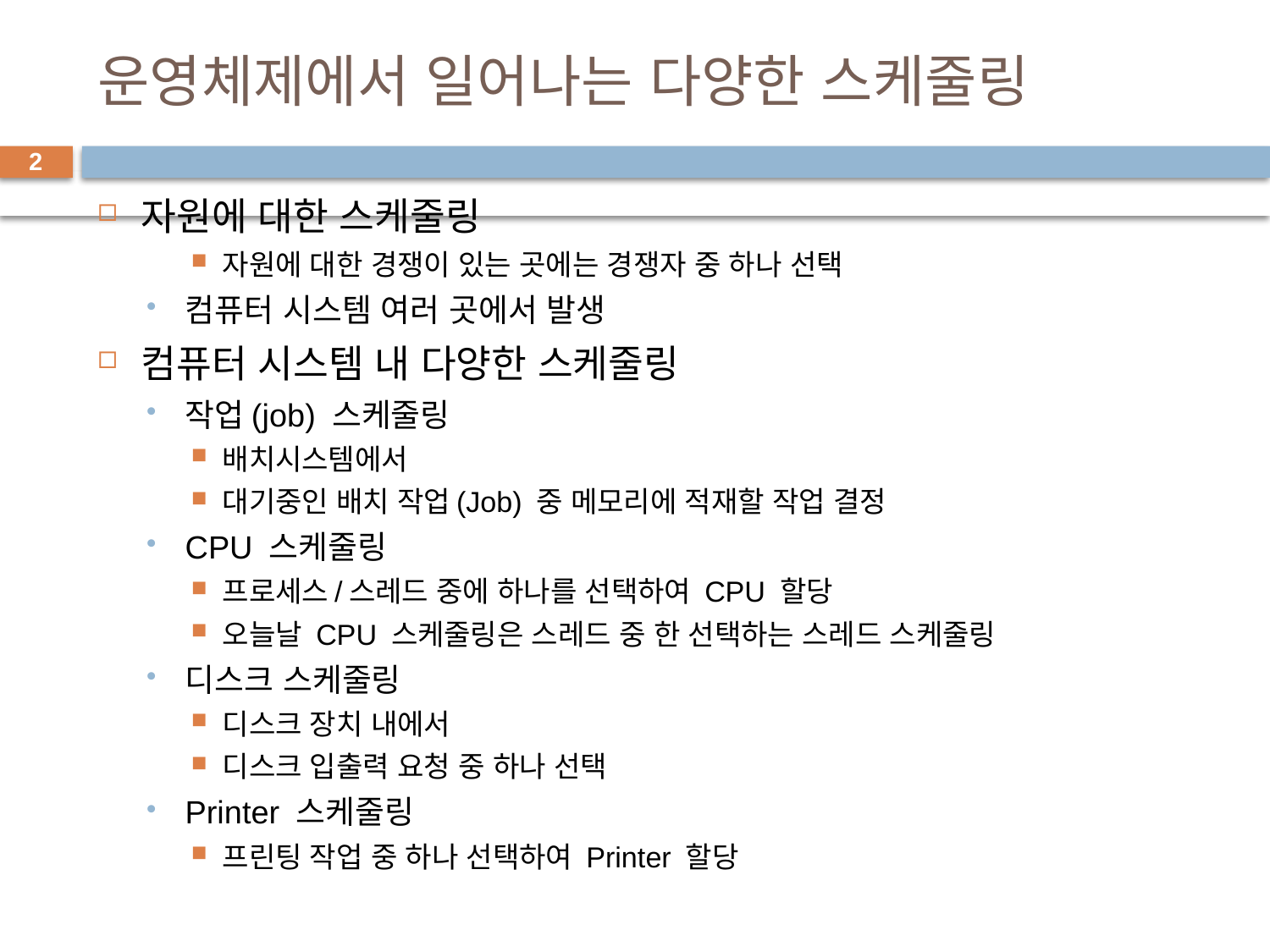

# 운영체제에서 일어나는 다양한 스케줄링
2
자원에 대한 스케줄링
자원에 대한 경쟁이 있는 곳에는 경쟁자 중 하나 선택
컴퓨터 시스템 여러 곳에서 발생
컴퓨터 시스템 내 다양한 스케줄링
작업(job) 스케줄링
배치시스템에서
대기중인 배치 작업(Job) 중 메모리에 적재할 작업 결정
CPU 스케줄링
프로세스/스레드 중에 하나를 선택하여 CPU 할당
오늘날 CPU 스케줄링은 스레드 중 한 선택하는 스레드 스케줄링
디스크 스케줄링
디스크 장치 내에서
디스크 입출력 요청 중 하나 선택
Printer 스케줄링
프린팅 작업 중 하나 선택하여 Printer 할당